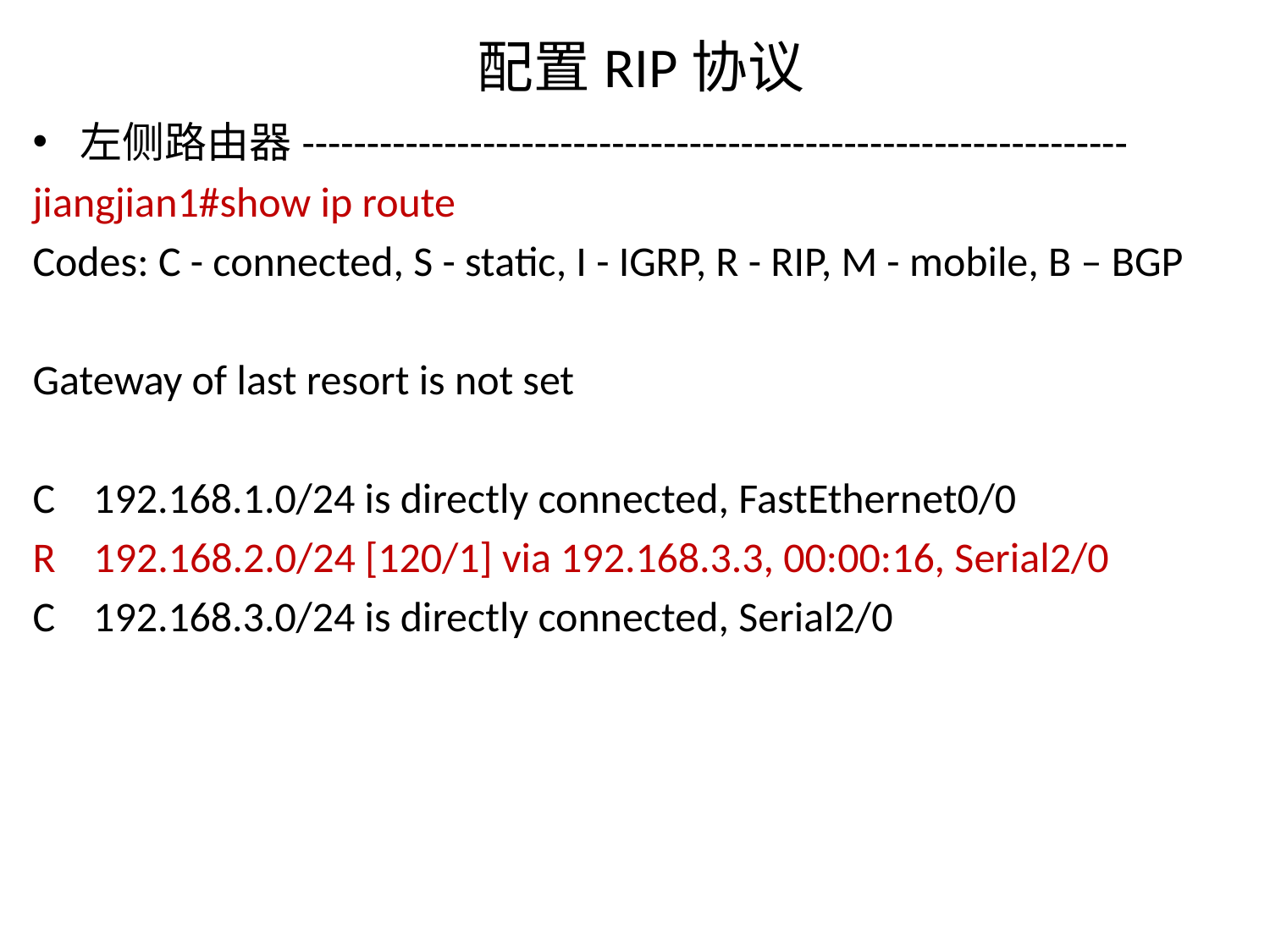

# 配置RIP协议
左侧路由器----------------------------------------------------------------
jiangjian1#show ip route
Codes: C - connected, S - static, I - IGRP, R - RIP, M - mobile, B – BGP

Gateway of last resort is not set

C    192.168.1.0/24 is directly connected, FastEthernet0/0
R    192.168.2.0/24 [120/1] via 192.168.3.3, 00:00:16, Serial2/0
C    192.168.3.0/24 is directly connected, Serial2/0